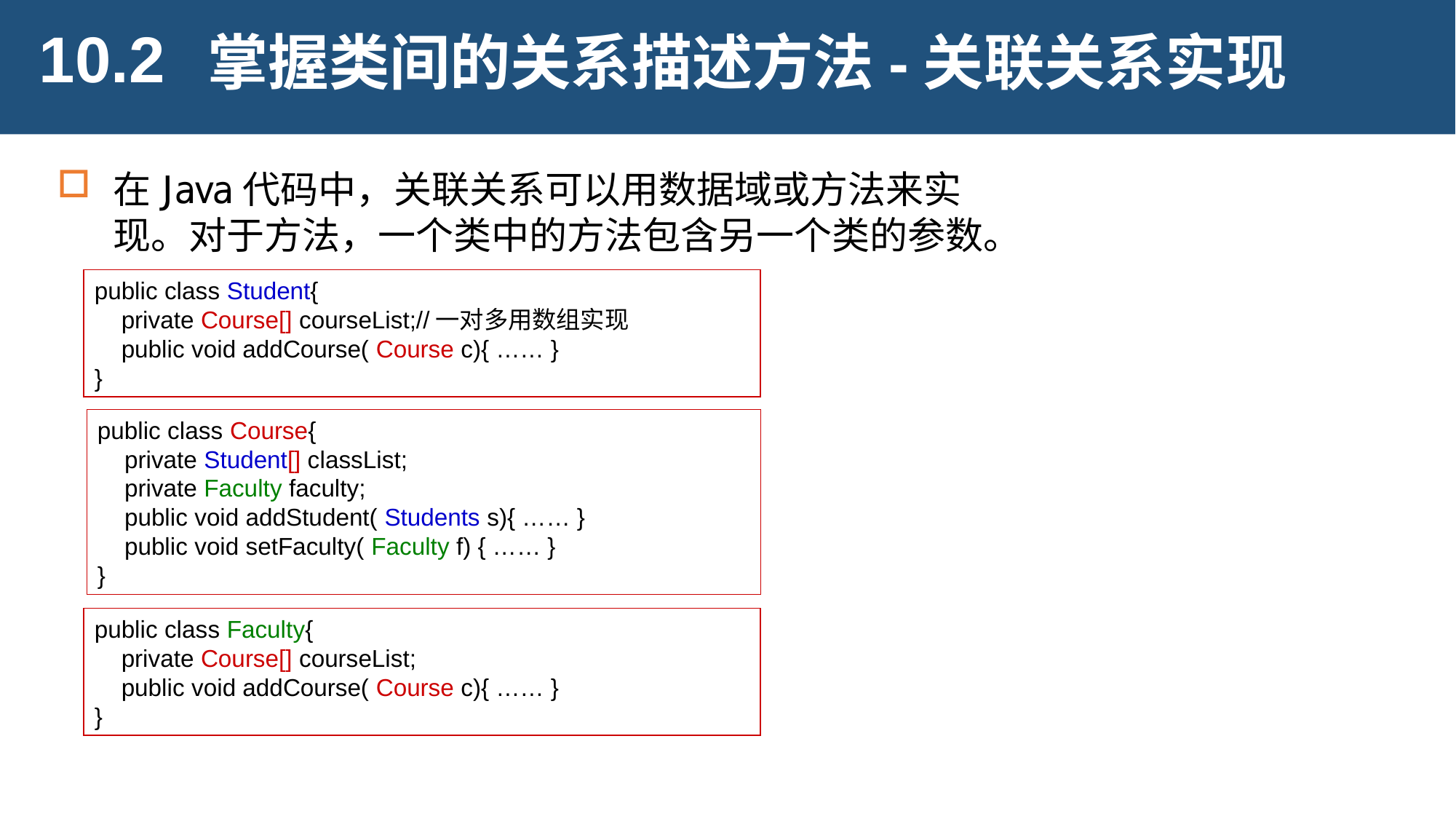

10.2
掌握类间的关系描述方法-关联关系实现
在Java代码中，关联关系可以用数据域或方法来实现。对于方法，一个类中的方法包含另一个类的参数。
public class Student{
    private Course[] courseList;//一对多用数组实现
    public void addCourse( Course c){ …… }
}
public class Course{
    private Student[] classList;
    private Faculty faculty;
    public void addStudent( Students s){ …… }
    public void setFaculty( Faculty f) { …… }
}
public class Faculty{
    private Course[] courseList;
    public void addCourse( Course c){ …… }
}